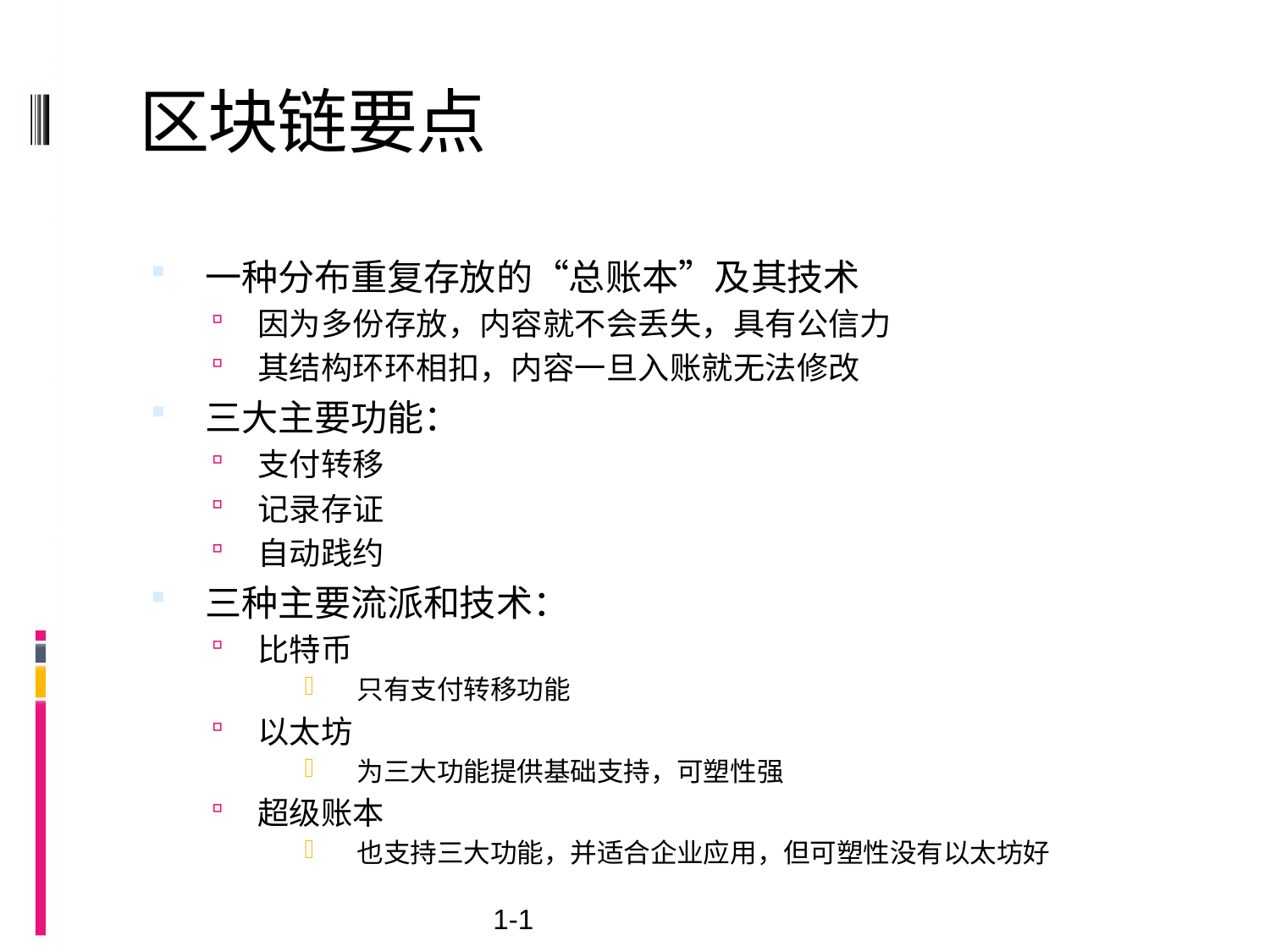

# 区块链要点
一种分布重复存放的“总账本”及其技术
因为多份存放，内容就不会丢失，具有公信力
其结构环环相扣，内容一旦入账就无法修改
三大主要功能：
支付转移
记录存证
自动践约
三种主要流派和技术：
比特币
  只有支付转移功能
以太坊
  为三大功能提供基础支持，可塑性强
超级账本
  也支持三大功能，并适合企业应用，但可塑性没有以太坊好
1-1
1